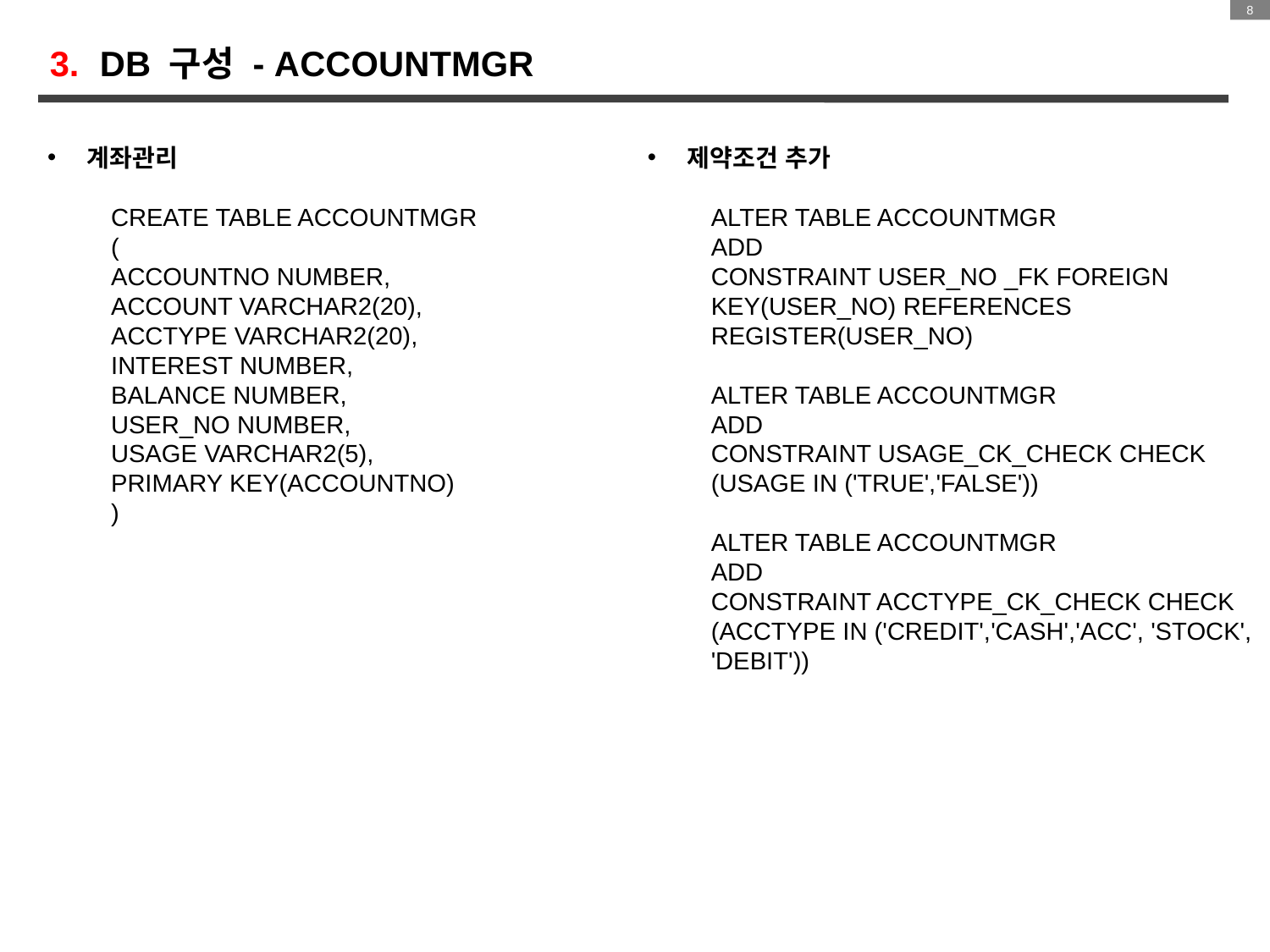

DB 구성 - ACCOUNTMGR
계좌관리

CREATE TABLE ACCOUNTMGR
(
ACCOUNTNO NUMBER,
ACCOUNT VARCHAR2(20),
ACCTYPE VARCHAR2(20),
INTEREST NUMBER,
BALANCE NUMBER,
USER_NO NUMBER,
USAGE VARCHAR2(5),
PRIMARY KEY(ACCOUNTNO)
)

제약조건 추가

ALTER TABLE ACCOUNTMGR
ADD
CONSTRAINT USER_NO _FK FOREIGN KEY(USER_NO) REFERENCES REGISTER(USER_NO)

ALTER TABLE ACCOUNTMGR
ADD
CONSTRAINT USAGE_CK_CHECK CHECK (USAGE IN ('TRUE','FALSE'))

ALTER TABLE ACCOUNTMGR
ADD
CONSTRAINT ACCTYPE_CK_CHECK CHECK (ACCTYPE IN ('CREDIT','CASH','ACC', 'STOCK', 'DEBIT'))